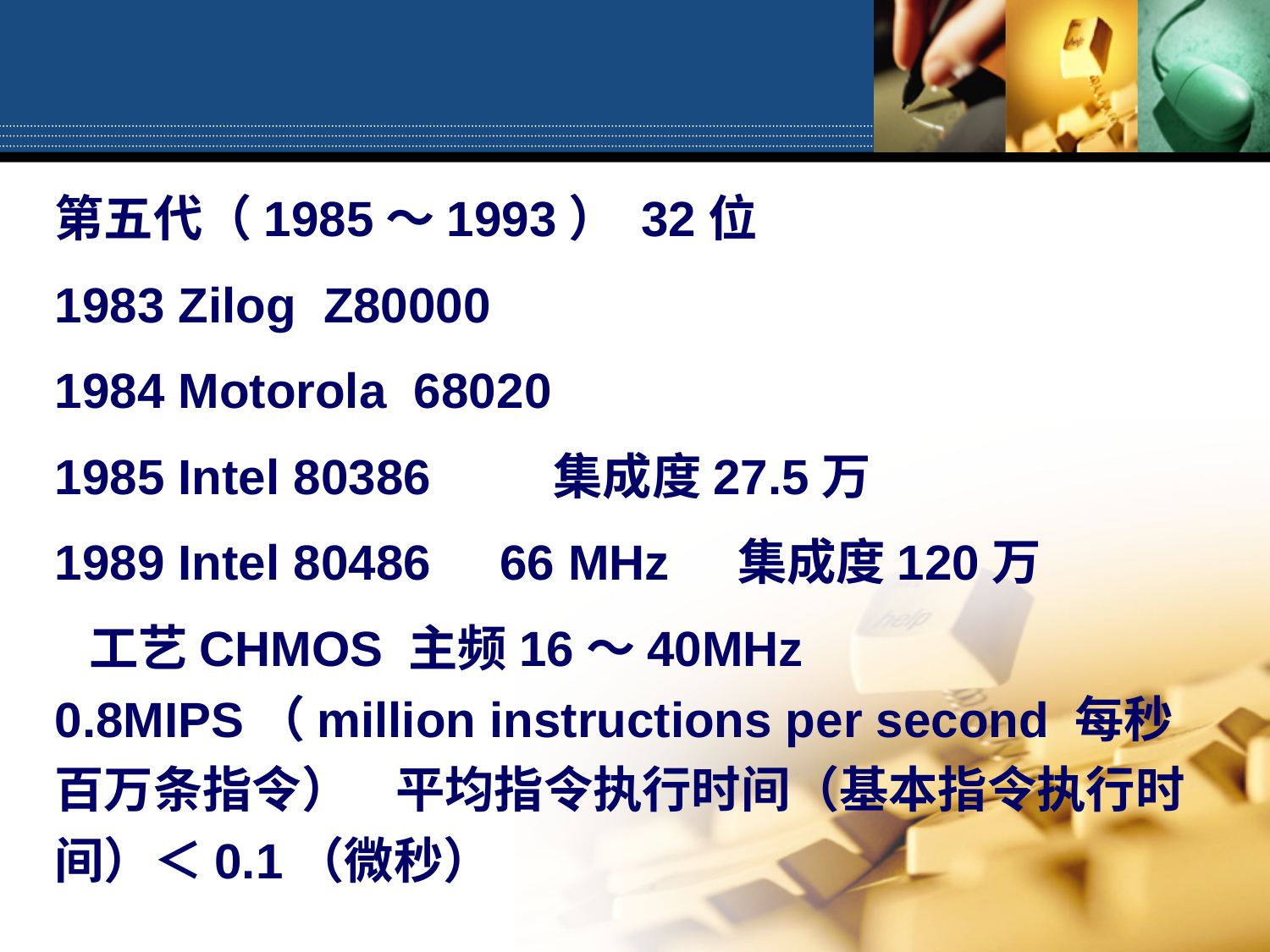

#
第五代（1985～1993） 32位
1983 Zilog  Z80000
1984 Motorola  68020
1985 Intel 80386        集成度27.5万
1989 Intel 80486     66 MHz    集成度120万
  工艺CHMOS 主频16～40MHz 0.8MIPS（million instructions per second 每秒百万条指令）    平均指令执行时间（基本指令执行时间）＜0.1（微秒）